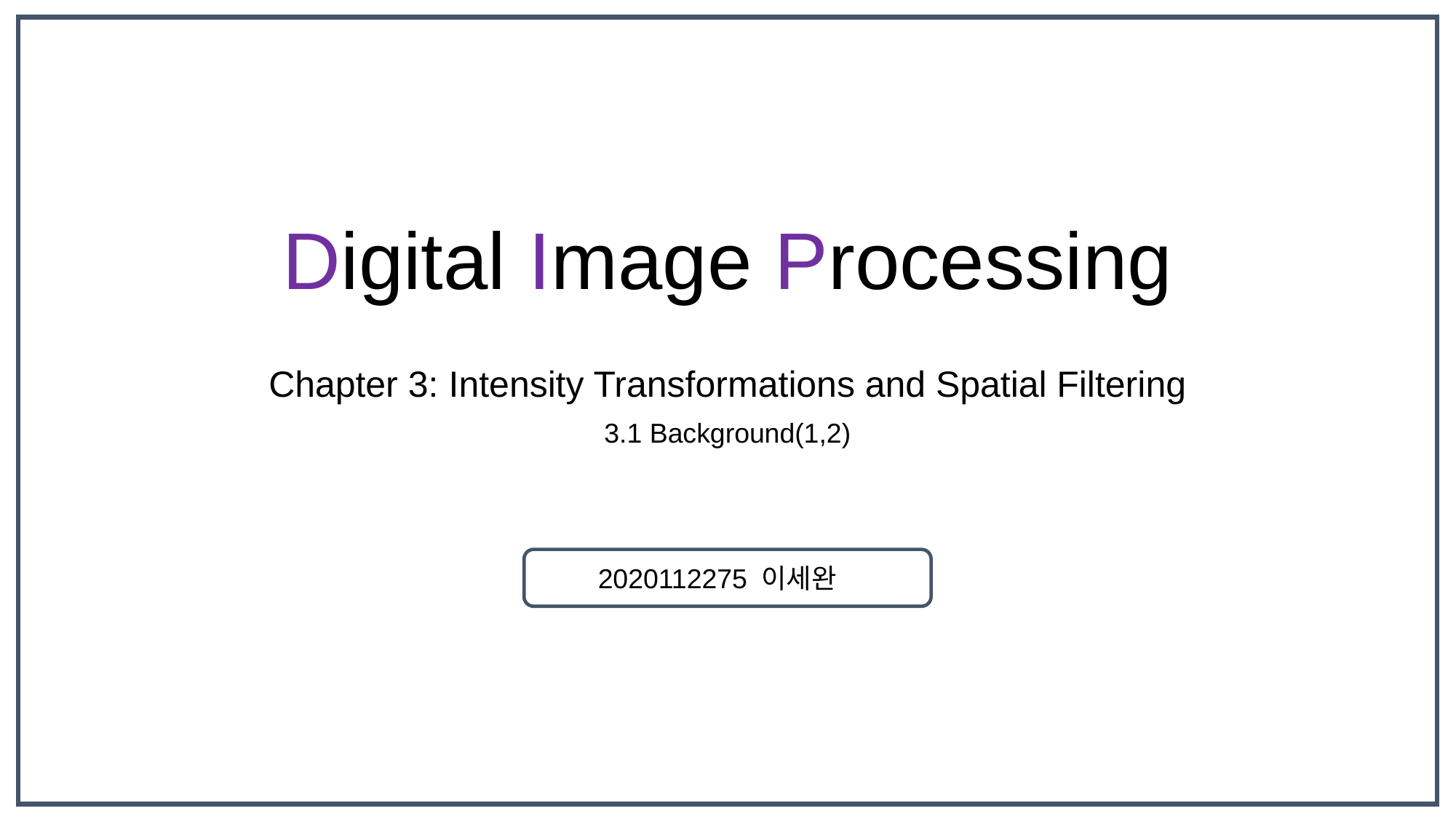

# Digital Image Processing Chapter 3: Intensity Transformations and Spatial Filtering
3.1 Background(1,2)

2020112275 이세완